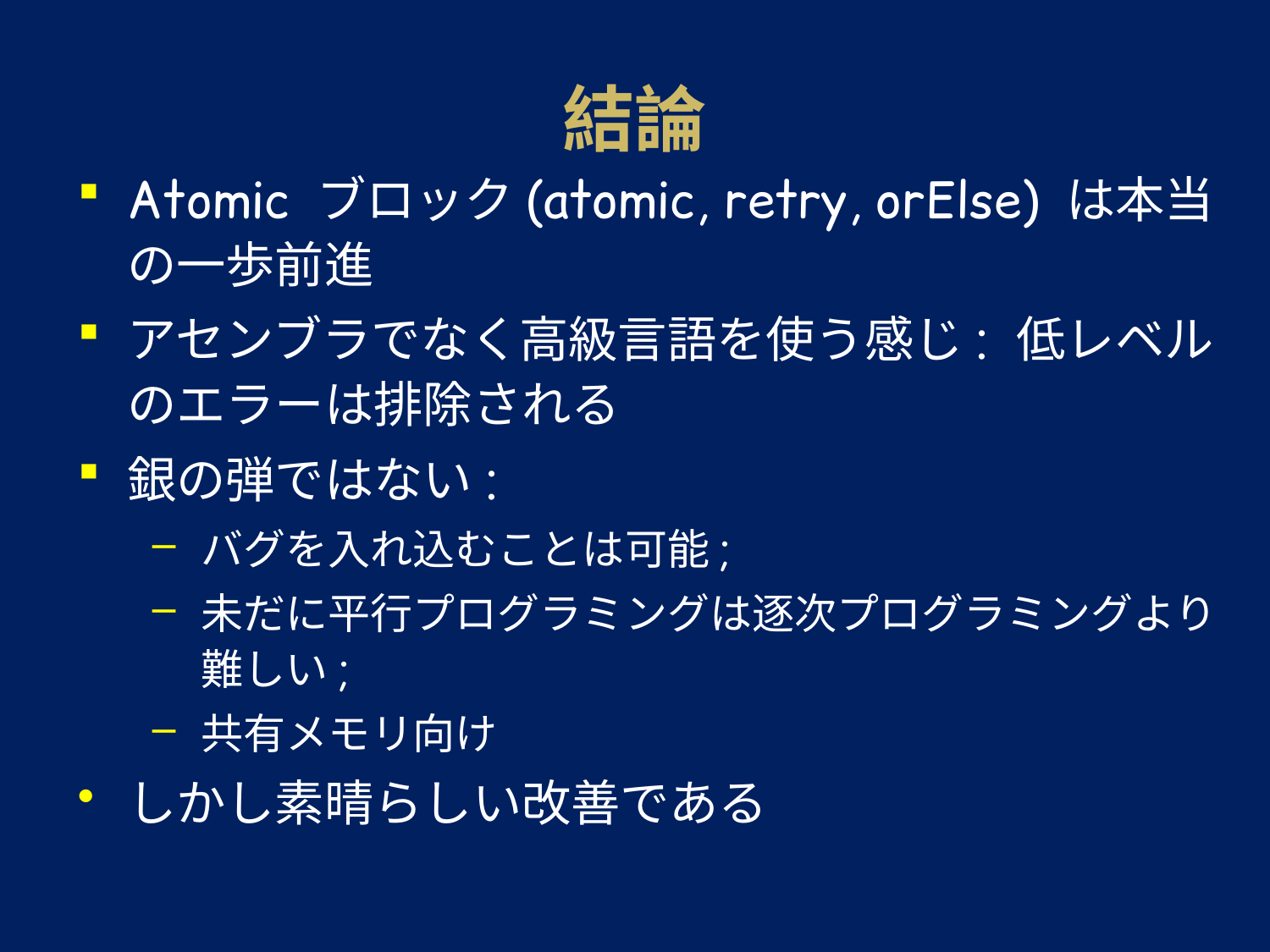

結論
Atomic ブロック(atomic, retry, orElse) は本当の一歩前進
アセンブラでなく高級言語を使う感じ: 低レベルのエラーは排除される
銀の弾ではない:
バグを入れ込むことは可能;
未だに平行プログラミングは逐次プログラミングより難しい;
共有メモリ向け
しかし素晴らしい改善である